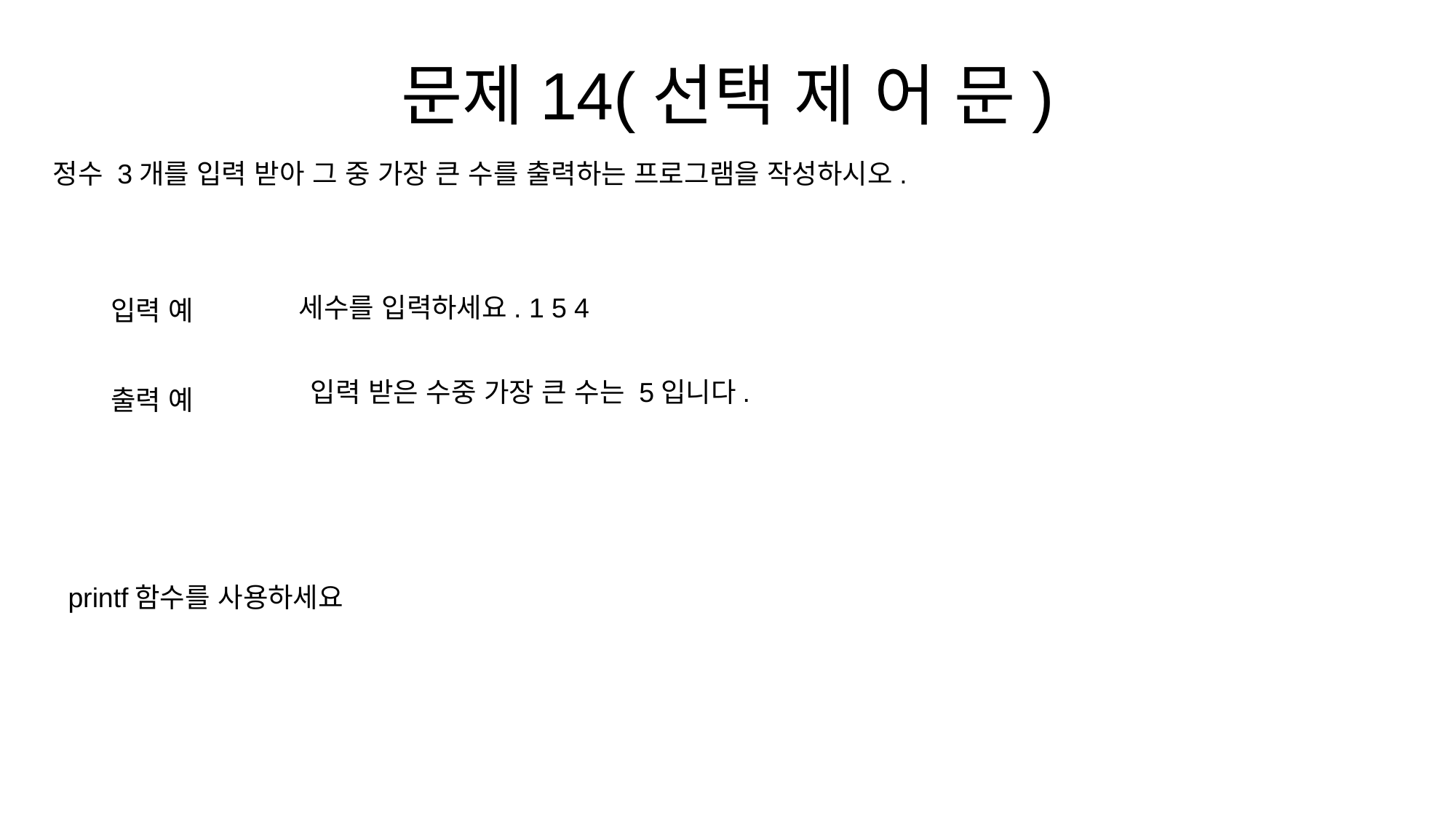

# 문제14(선택 제 어 문)
정수 3개를 입력 받아 그 중 가장 큰 수를 출력하는 프로그램을 작성하시오.
세수를 입력하세요. 1 5 4
입력 예
입력 받은 수중 가장 큰 수는 5입니다.
출력 예
printf함수를 사용하세요